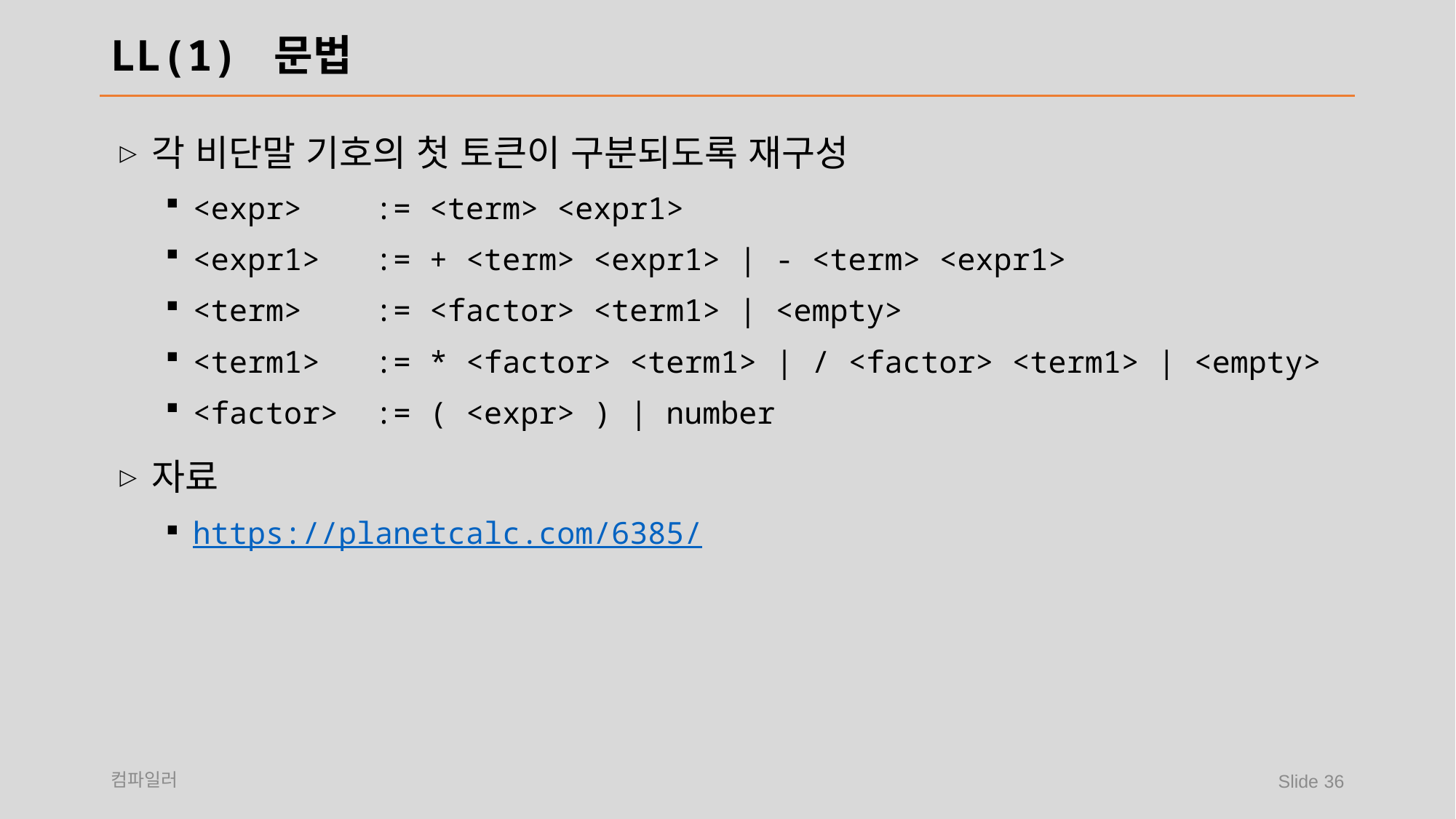

# LL(1) 문법
각 비단말 기호의 첫 토큰이 구분되도록 재구성
<expr>    := <term> <expr1>
<expr1>   := + <term> <expr1> | - <term> <expr1>
<term>    := <factor> <term1> | <empty>
<term1>   := * <factor> <term1> | / <factor> <term1> | <empty>
<factor>  := ( <expr> ) | number
자료
https://planetcalc.com/6385/

컴파일러
Slide 36